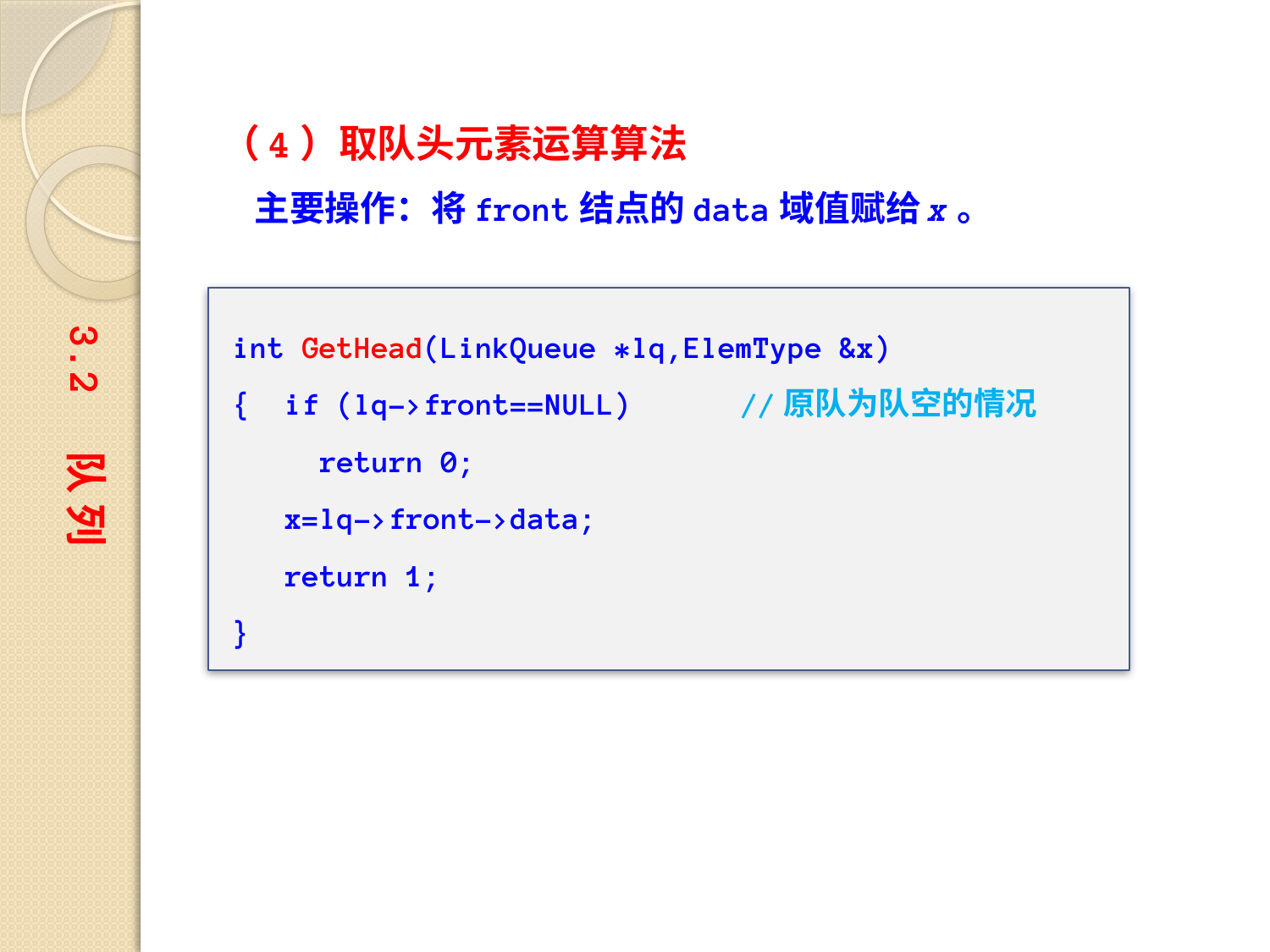

（4）取队头元素运算算法
   主要操作：将front结点的data域值赋给x。
3.2  队 列
int GetHead(LinkQueue *lq,ElemType &x)
{  if (lq->front==NULL)	//原队为队空的情况
     return 0;
   x=lq->front->data;
   return 1;
}